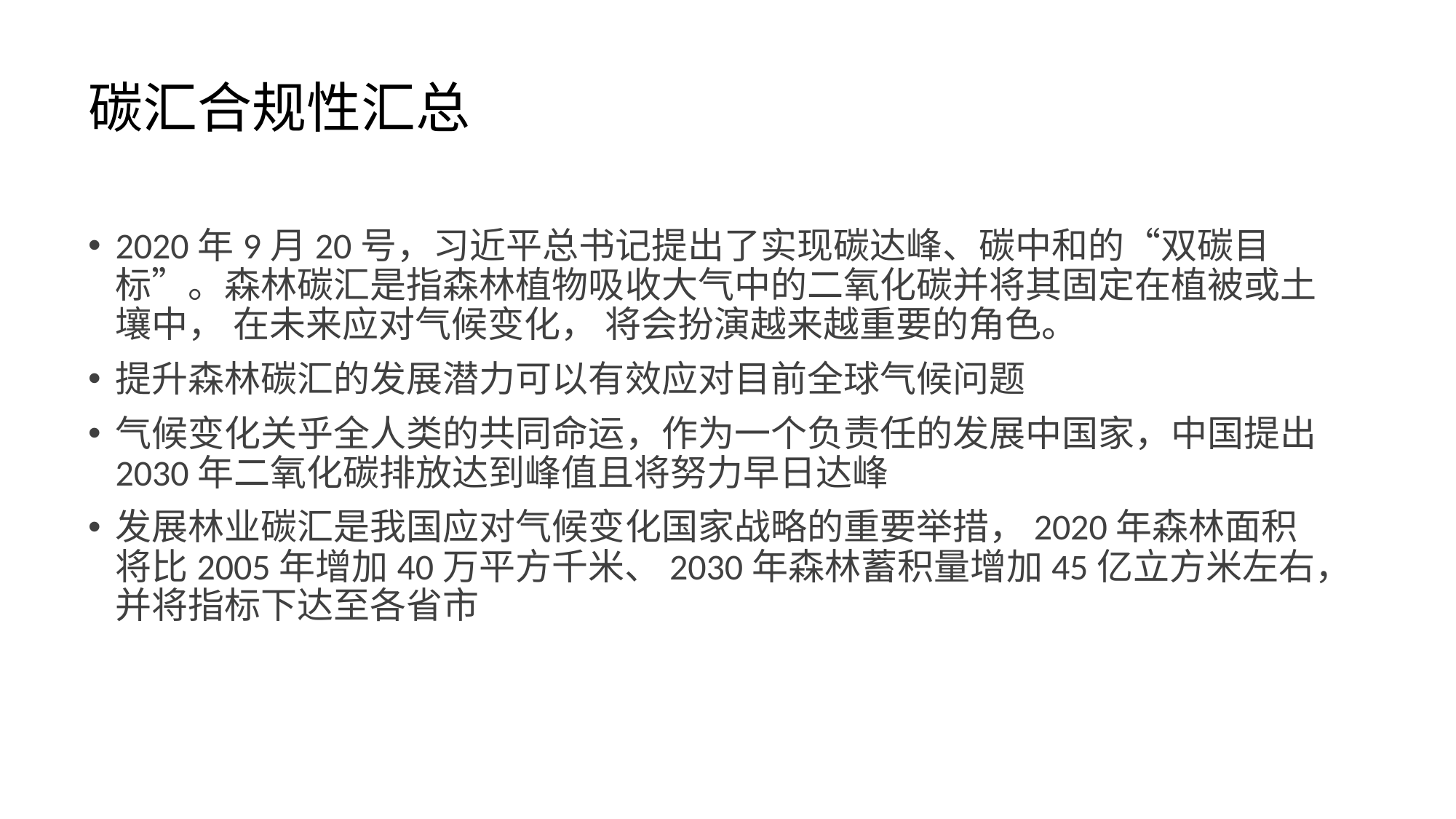

# 碳汇合规性汇总
2020年9月20号，习近平总书记提出了实现碳达峰、碳中和的“双碳目标”。森林碳汇是指森林植物吸收大气中的二氧化碳并将其固定在植被或土壤中， 在未来应对气候变化， 将会扮演越来越重要的角色。
提升森林碳汇的发展潜力可以有效应对目前全球气候问题
气候变化关乎全人类的共同命运，作为一个负责任的发展中国家，中国提出2030年二氧化碳排放达到峰值且将努力早日达峰
发展林业碳汇是我国应对气候变化国家战略的重要举措，2020年森林面积将比2005年增加40万平方千米、2030年森林蓄积量增加45亿立方米左右，并将指标下达至各省市